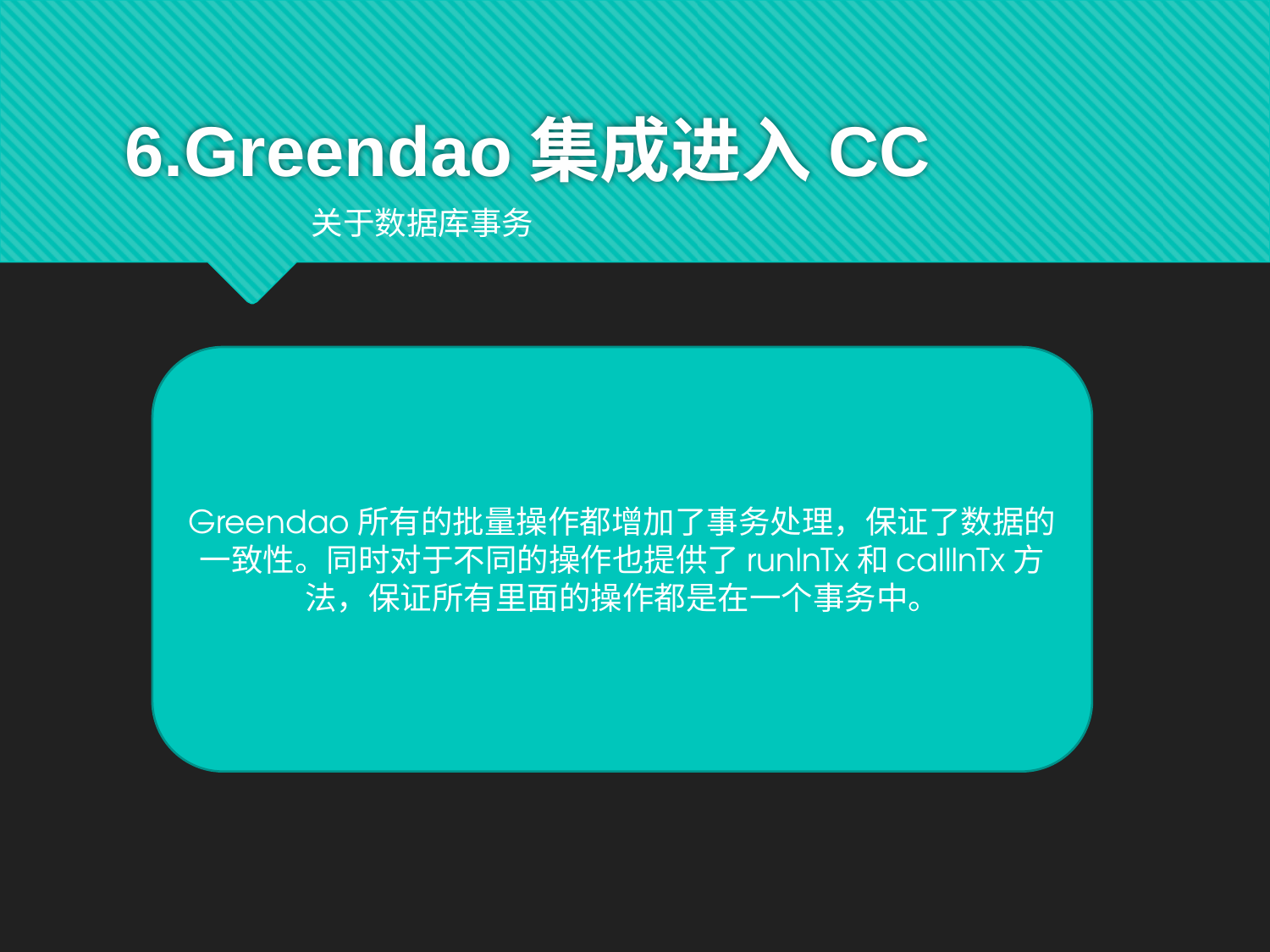

# 6.Greendao集成进入CC
关于数据库事务
Greendao所有的批量操作都增加了事务处理，保证了数据的一致性。同时对于不同的操作也提供了runInTx和callInTx方法，保证所有里面的操作都是在一个事务中。